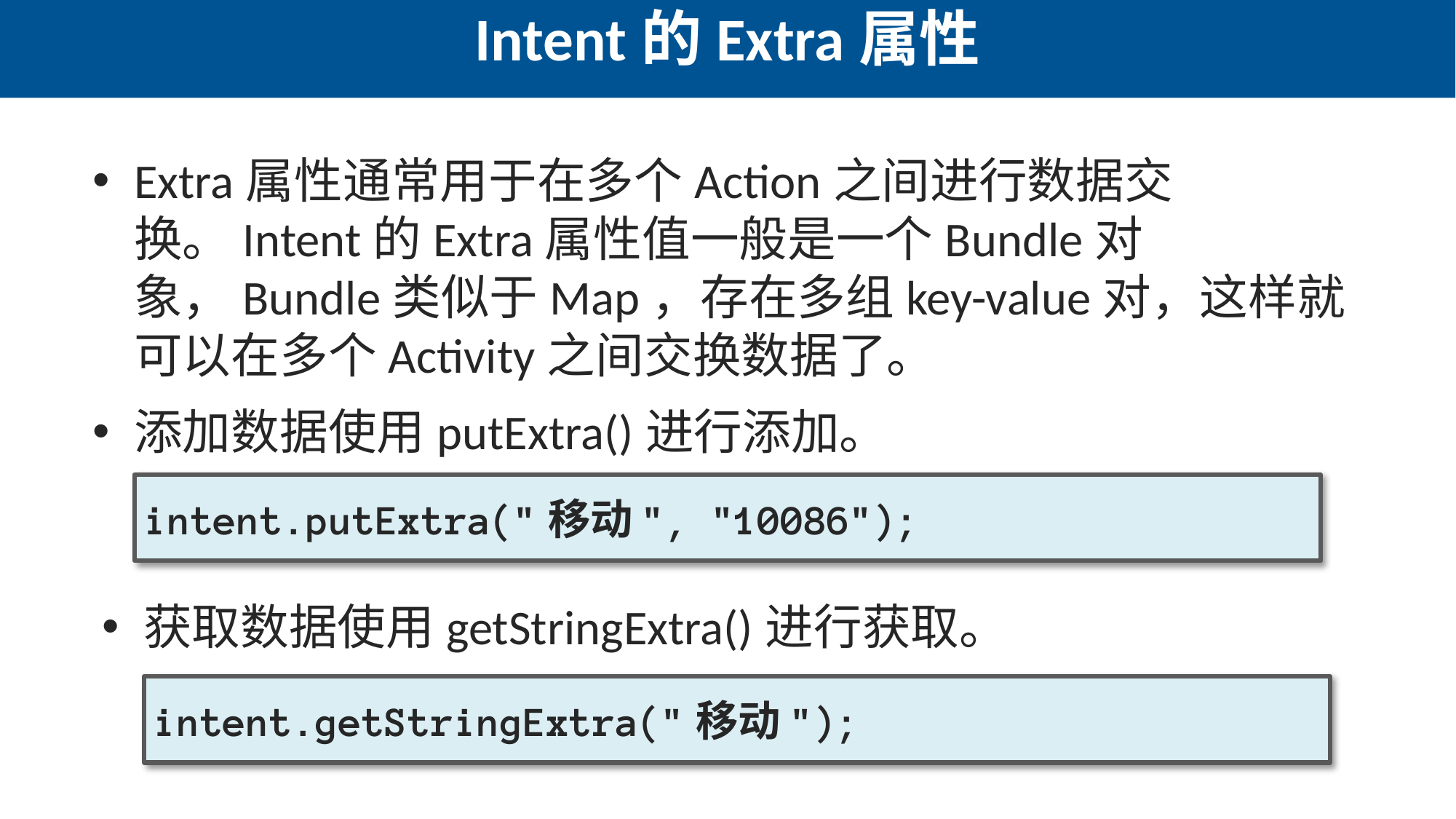

# Intent的Extra属性

Extra属性通常用于在多个Action之间进行数据交换。Intent的Extra属性值一般是一个Bundle对象，Bundle类似于Map，存在多组key-value对，这样就可以在多个Activity之间交换数据了。
添加数据使用putExtra()进行添加。
intent.putExtra("移动", "10086");
获取数据使用getStringExtra()进行获取。
intent.getStringExtra("移动");